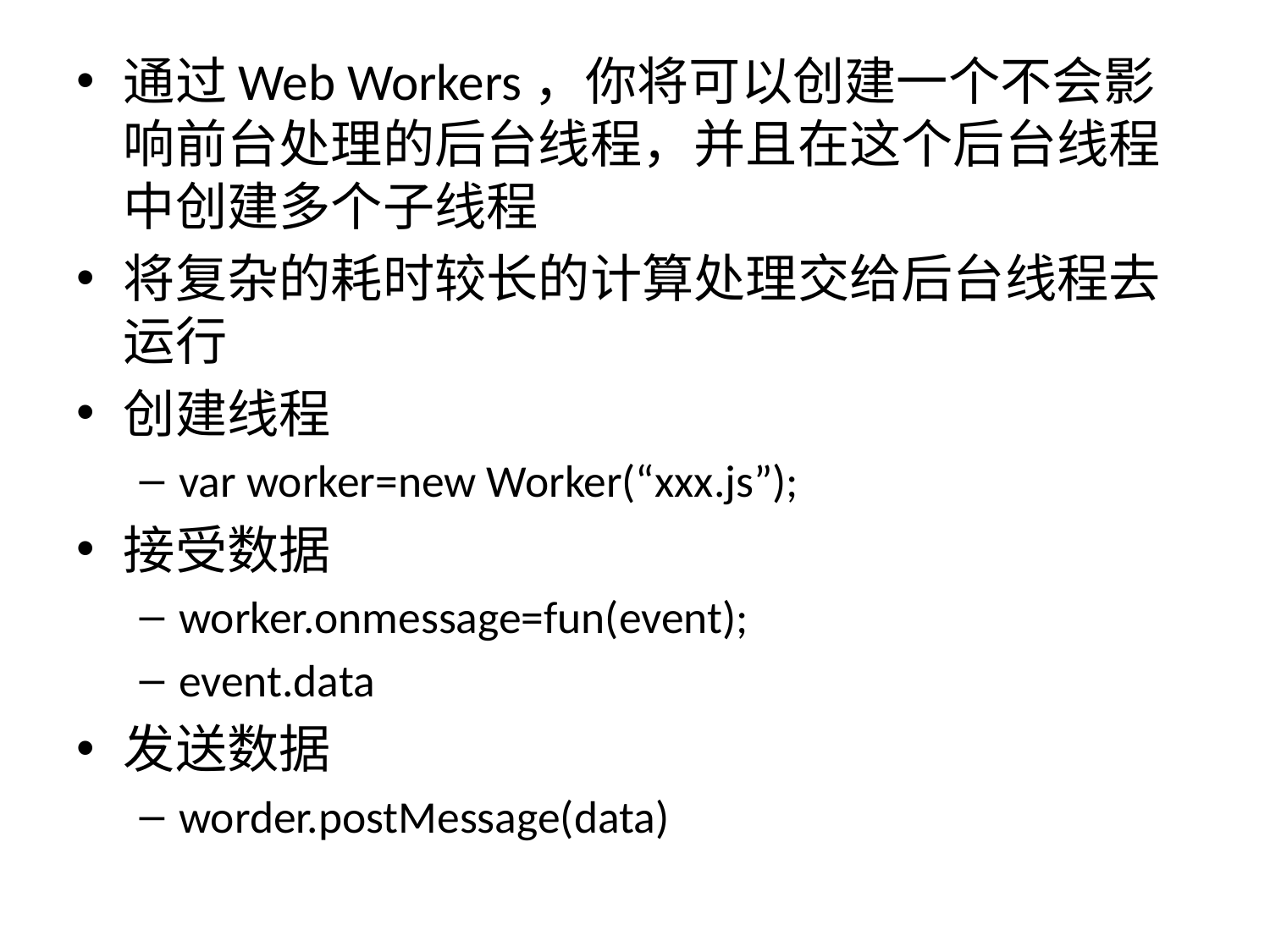

通过Web Workers，你将可以创建一个不会影响前台处理的后台线程，并且在这个后台线程中创建多个子线程
将复杂的耗时较长的计算处理交给后台线程去运行
创建线程
var worker=new Worker(“xxx.js”);
接受数据
worker.onmessage=fun(event);
event.data
发送数据
worder.postMessage(data)